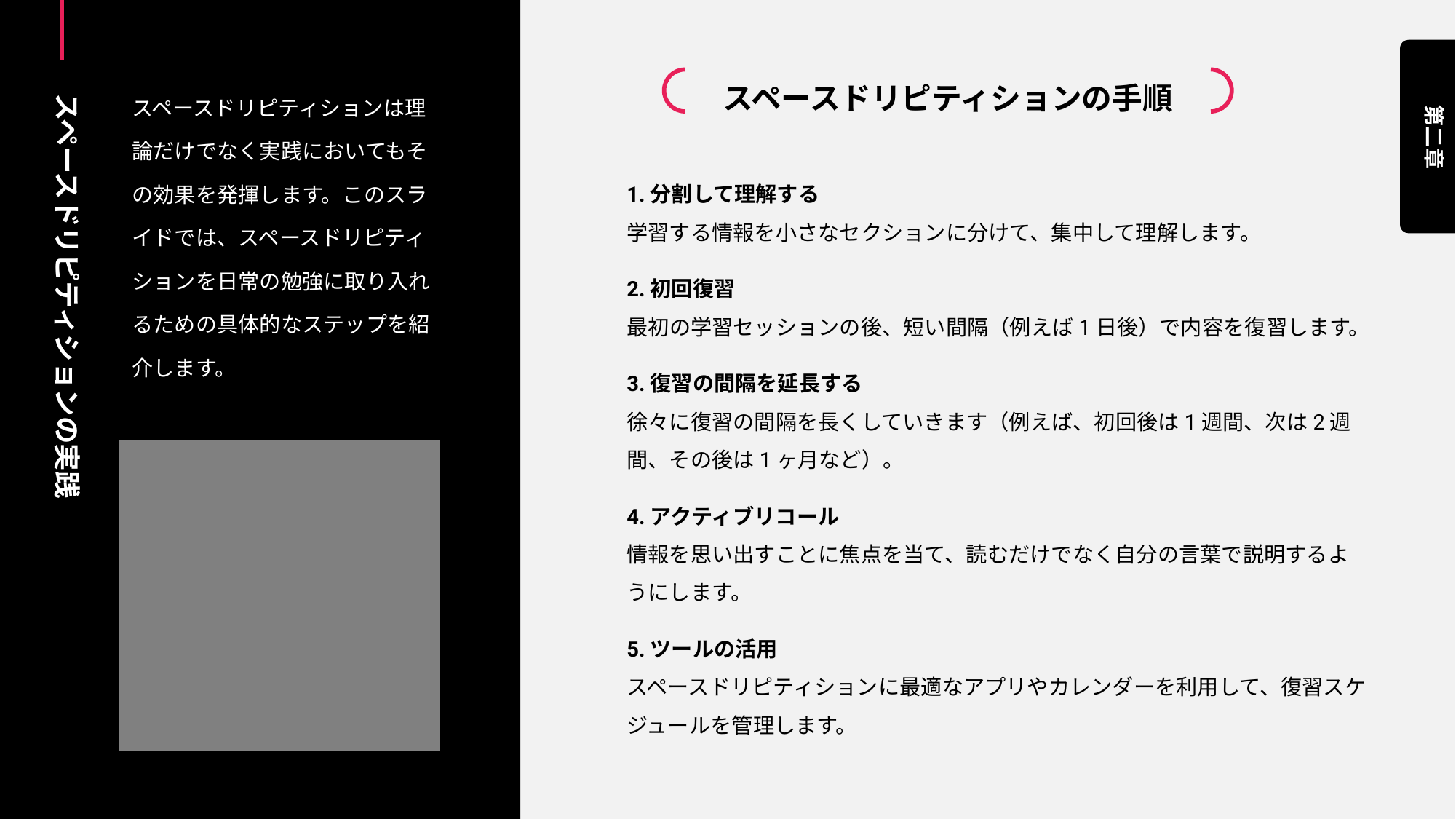

スペースドリピティションの手順

スペースドリピティションは理論だけでなく実践においてもその効果を発揮します。このスライドでは、スペースドリピティションを日常の勉強に取り入れるための具体的なステップを紹介します。
スペースドリピティションの実践
第二章

1.分割して理解する
学習する情報を小さなセクションに分けて、集中して理解します。
2.初回復習
最初の学習セッションの後、短い間隔（例えば1日後）で内容を復習します。
3.復習の間隔を延長する
徐々に復習の間隔を長くしていきます（例えば、初回後は1週間、次は2週間、その後は1ヶ月など）。
4.アクティブリコール
情報を思い出すことに焦点を当て、読むだけでなく自分の言葉で説明するようにします。
5.ツールの活用
スペースドリピティションに最適なアプリやカレンダーを利用して、復習スケジュールを管理します。